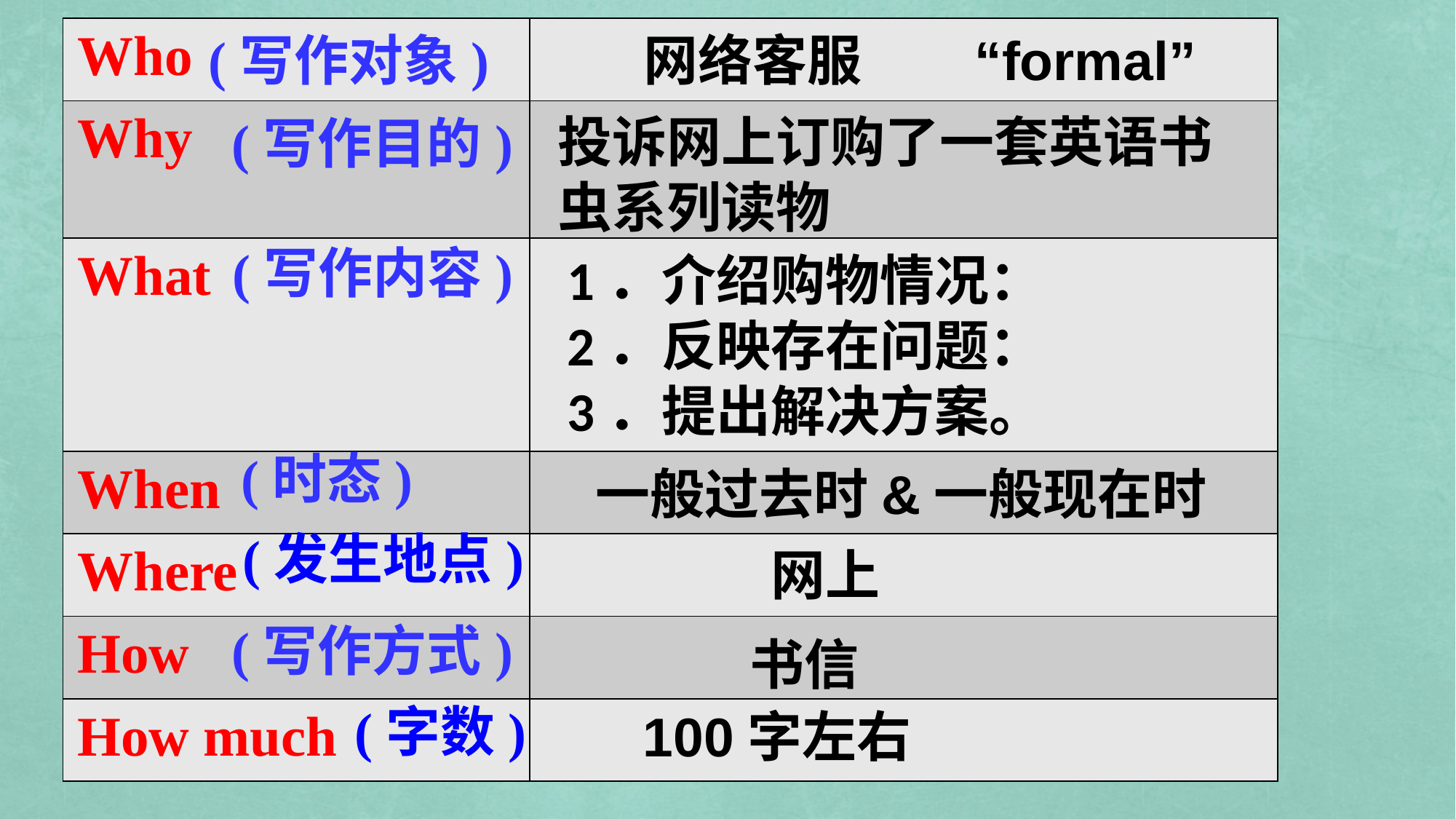

| Who |  |
| --- | --- |
| Why |  |
| What |  |
| When |  |
| Where |  |
| How |  |
| How much |  |
(写作对象)
网络客服
“formal”
投诉网上订购了一套英语书虫系列读物
(写作目的)
(写作内容)
1．介绍购物情况：
2．反映存在问题：
3．提出解决方案。
(时态)
一般过去时&一般现在时
(发生地点)
网上
(写作方式)
书信
(字数)
100字左右